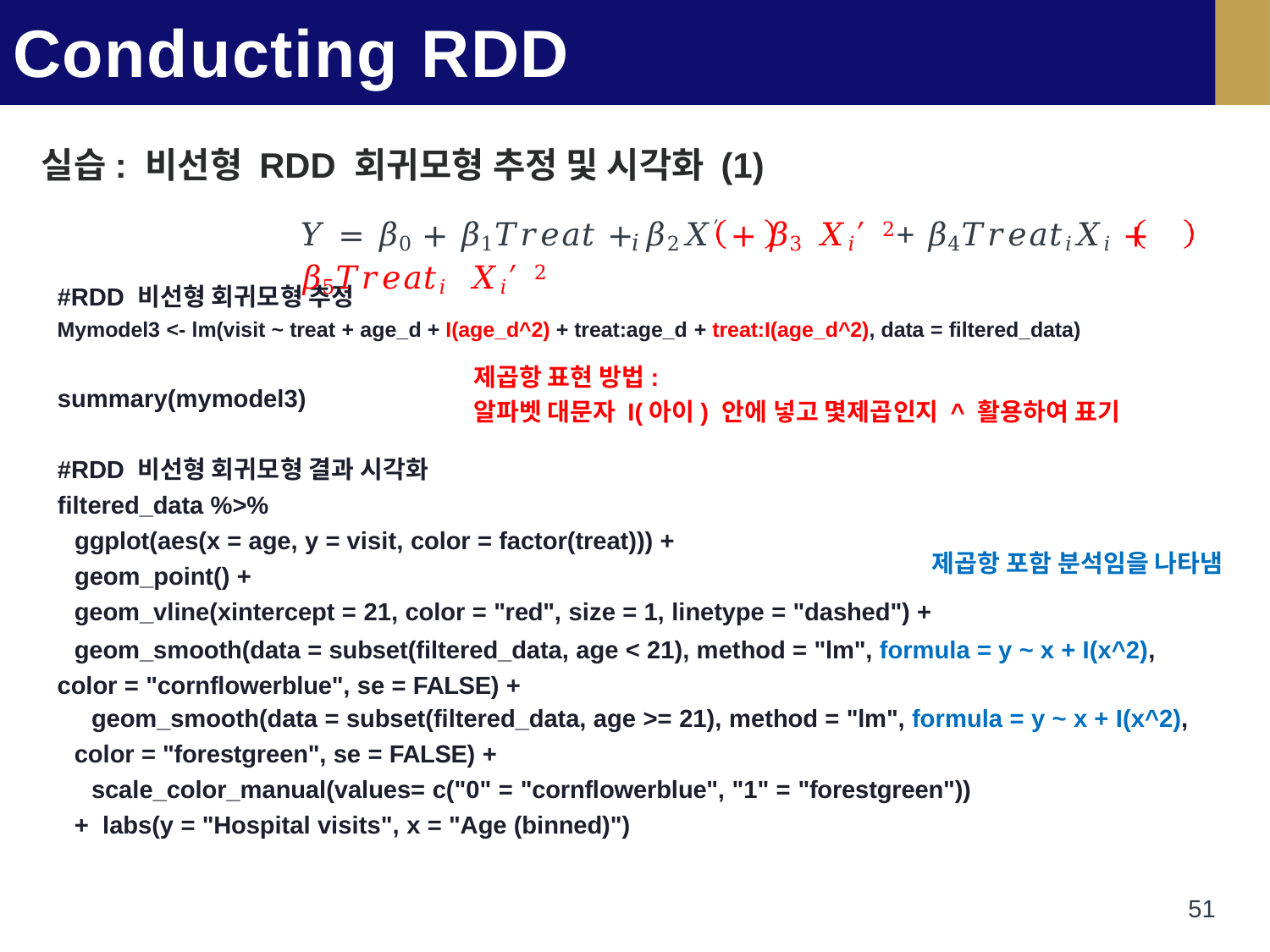

# Conducting RDD Analysis
실습: 비선형 RDD 회귀모형 추정 및 시각화 (1)
𝑌 = 𝛽0 + 𝛽1𝑇𝑟𝑒𝑎𝑡 + 𝛽2𝑋′ + 𝛽3 𝑋𝑖′ 2+ 𝛽4𝑇𝑟𝑒𝑎𝑡𝑖𝑋𝑖 + 𝛽5𝑇𝑟𝑒𝑎𝑡𝑖 𝑋𝑖′ 2

𝑖
#RDD 비선형 회귀모형 추정
Mymodel3 <- lm(visit ~ treat + age_d + I(age_d^2) + treat:age_d + treat:I(age_d^2), data = filtered_data)
제곱항 표현 방법:
알파벳 대문자 I(아이) 안에 넣고 몇제곱인지 ^ 활용하여 표기
summary(mymodel3)
#RDD 비선형 회귀모형 결과 시각화
filtered_data %>%
ggplot(aes(x = age, y = visit, color = factor(treat))) +  geom_point() +
제곱항 포함 분석임을 나타냄
geom_vline(xintercept = 21, color = "red", size = 1, linetype = "dashed") +
geom_smooth(data = subset(filtered_data, age < 21), method = "lm", formula = y ~ x + I(x^2),  color = "cornflowerblue", se = FALSE) +
geom_smooth(data = subset(filtered_data, age >= 21), method = "lm", formula = y ~ x + I(x^2),
color = "forestgreen", se = FALSE) +
scale_color_manual(values= c("0" = "cornflowerblue", "1" = "forestgreen"))+  labs(y = "Hospital visits", x = "Age (binned)")
51